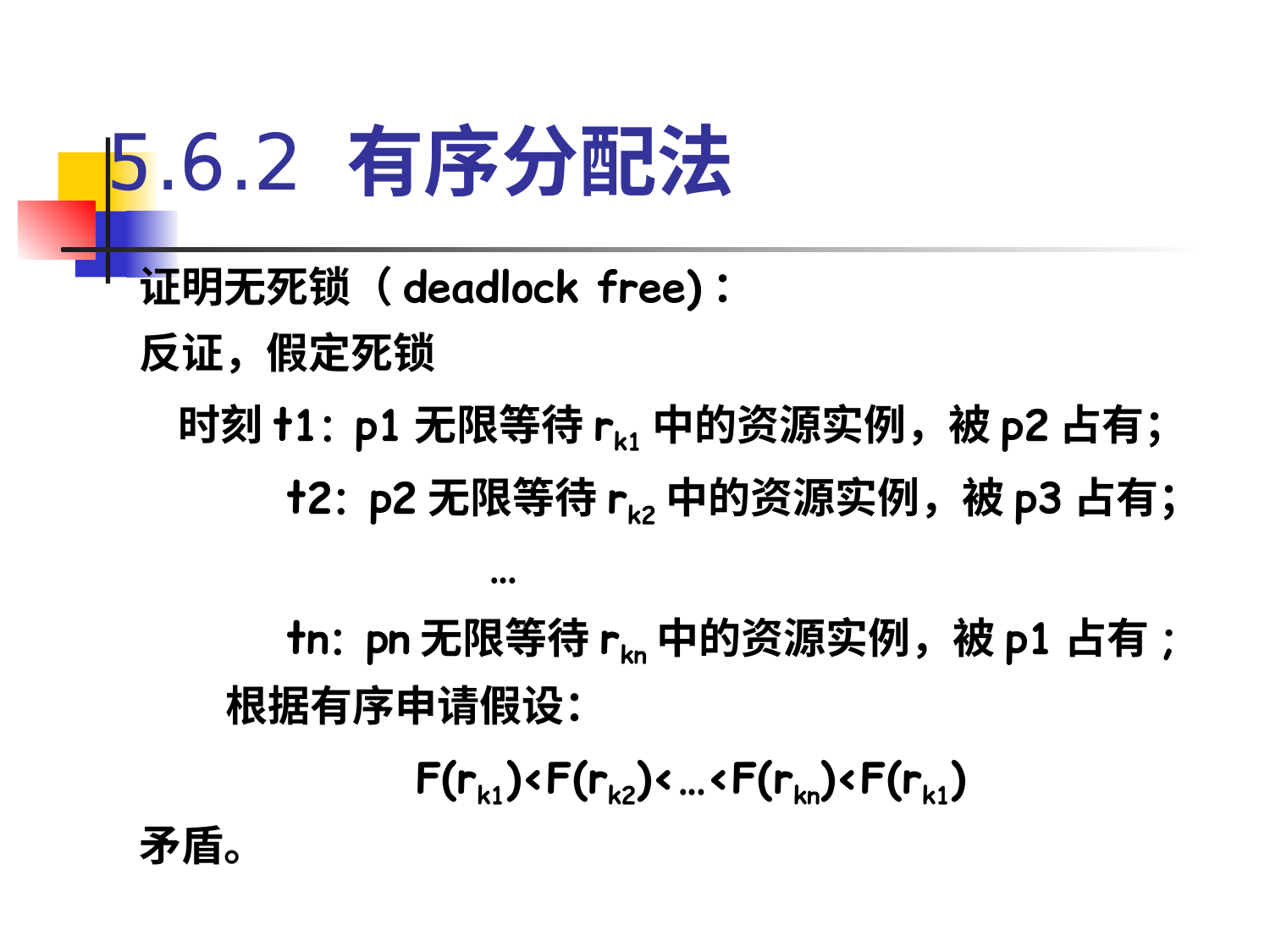

# 5.6.2 有序分配法
证明无死锁（deadlock free)：
反证，假定死锁
   时刻t1: p1无限等待rk1中的资源实例，被p2占有；
        t2: p2无限等待rk2中的资源实例，被p3占有；
                   …
        tn: pn无限等待rkn中的资源实例，被p1占有;
        根据有序申请假设：
               F(rk1)<F(rk2)<…<F(rkn)<F(rk1)
矛盾。